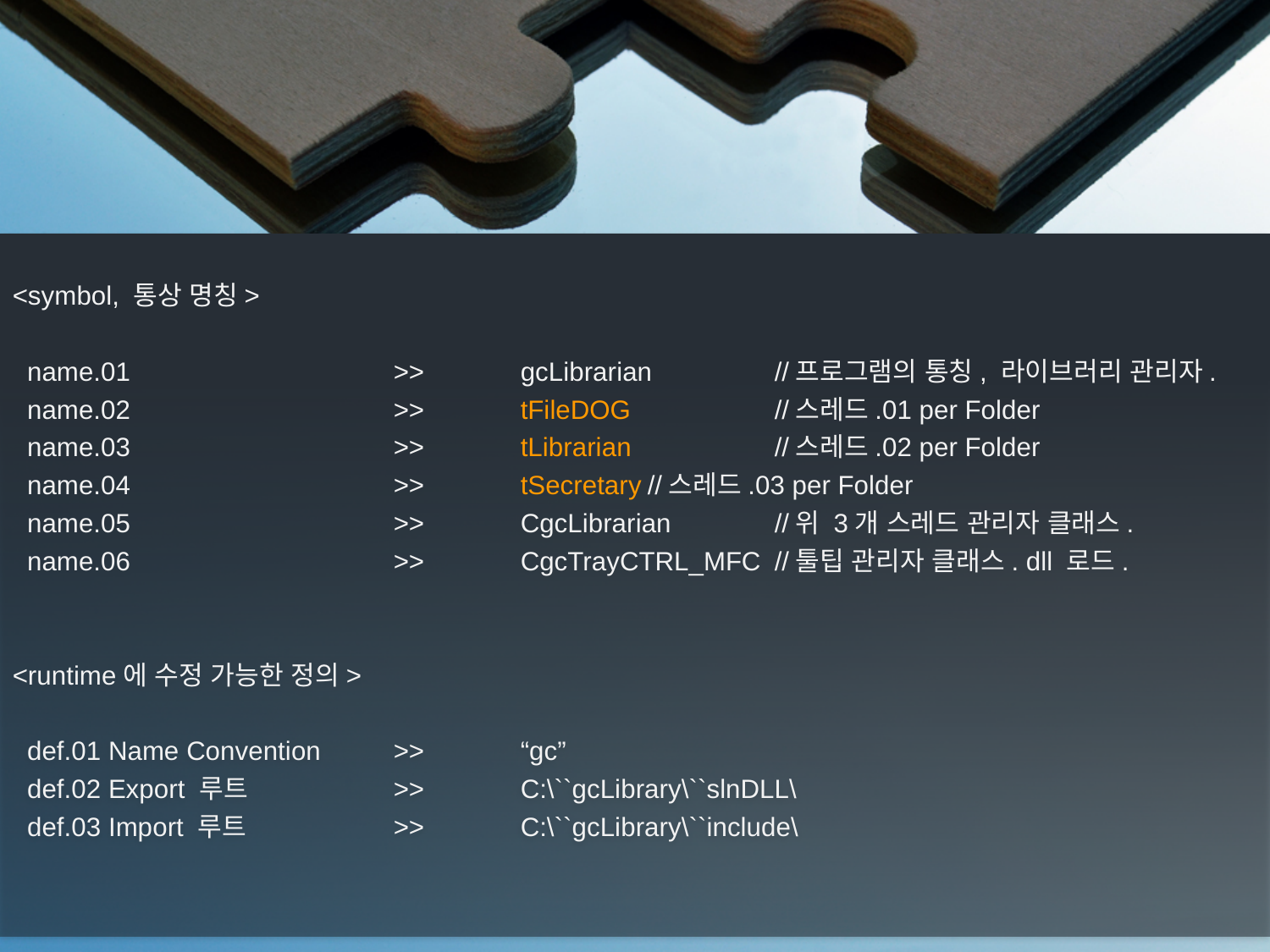

<symbol, 통상 명칭>

  name.01			>>	gcLibrarian	//프로그램의 통칭, 라이브러리 관리자.
  name.02			>>	tFileDOG		//스레드.01 per Folder
  name.03			>>	tLibrarian		//스레드.02 per Folder
  name.04			>>	tSecretary	//스레드.03 per Folder
  name.05			>>	CgcLibrarian	//위 3개 스레드 관리자 클래스.
  name.06			>>	CgcTrayCTRL_MFC	//툴팁 관리자 클래스. dll 로드.

<runtime에 수정 가능한 정의>

  def.01 Name Convention 	>>	“gc”
  def.02 Export 루트		>>	C:\``gcLibrary\``slnDLL\
  def.03 Import 루트		>>	C:\``gcLibrary\``include\